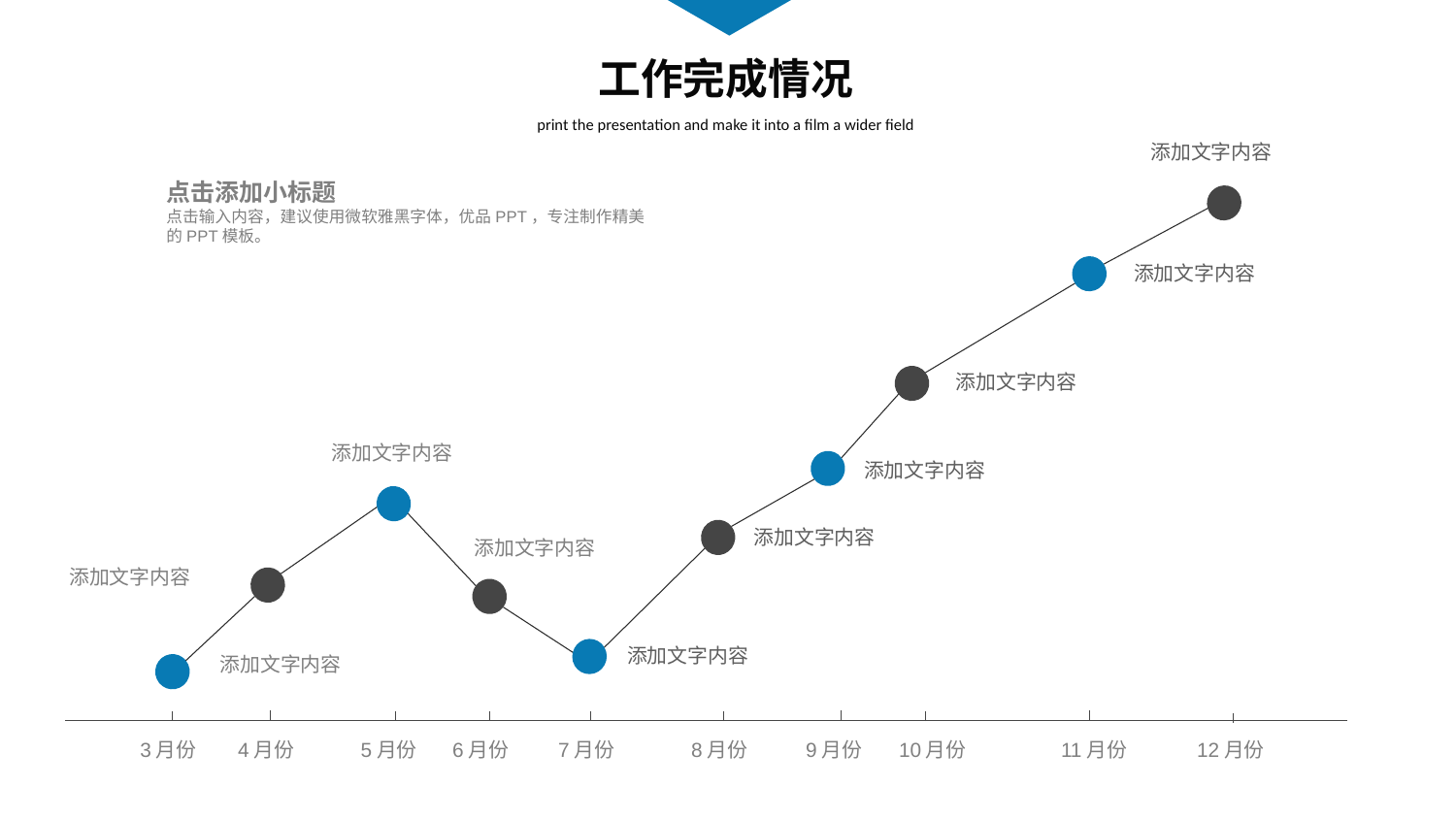

工作完成情况
print the presentation and make it into a film a wider field
添加文字内容
点击添加小标题
点击输入内容，建议使用微软雅黑字体，优品PPT，专注制作精美的PPT模板。

添加文字内容

添加文字内容

添加文字内容

添加文字内容

添加文字内容

添加文字内容
添加文字内容

添加文字内容

添加文字内容

3月份
4月份
5月份
6月份
7月份
8月份
9月份
10月份
11月份
12月份